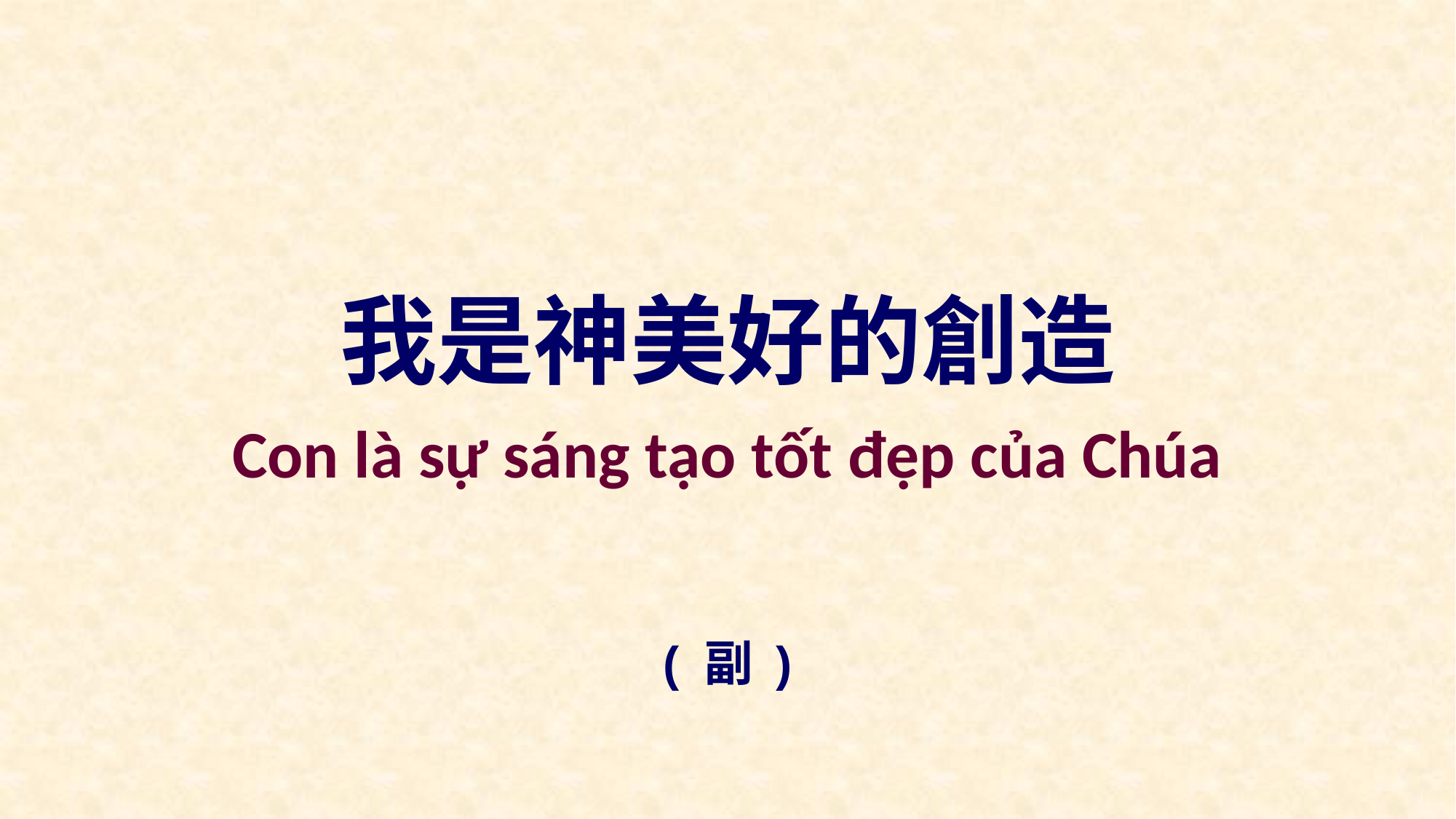

我是神美好的創造
Con là sự sáng tạo tốt đẹp của Chúa
( 副 )